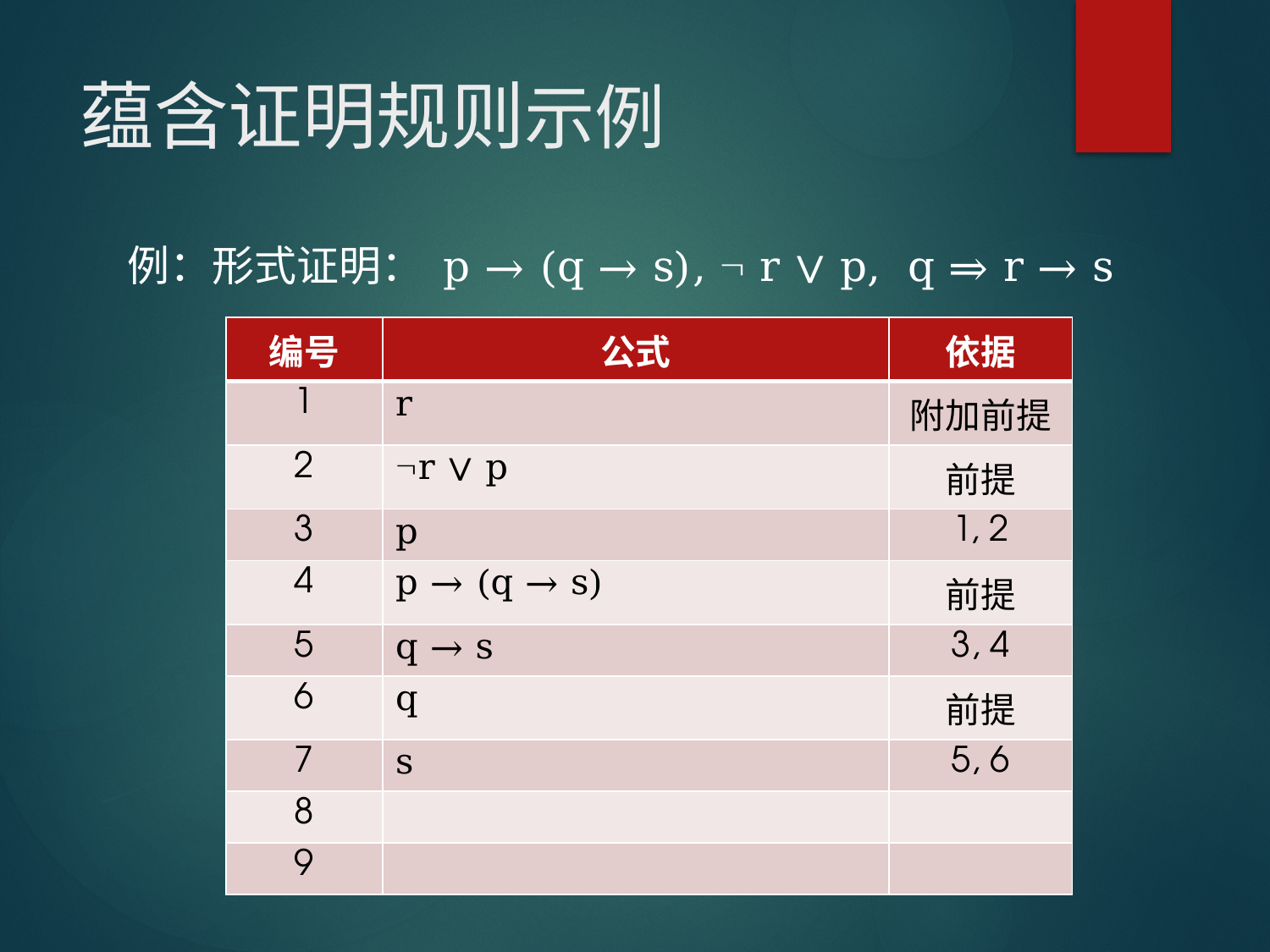

# 蕴含证明规则示例
例：形式证明： p → (q → s), ¬ r ∨ p,  q ⇒ r → s
| 编号 | 公式 | 依据 |
| --- | --- | --- |
| 1 | r | 附加前提 |
| 2 | ¬r ∨ p | 前提 |
| 3 | p | 1, 2 |
| 4 | p → (q → s) | 前提 |
| 5 | q → s | 3, 4 |
| 6 | q | 前提 |
| 7 | s | 5, 6 |
| 8 |  |  |
| 9 |  |  |